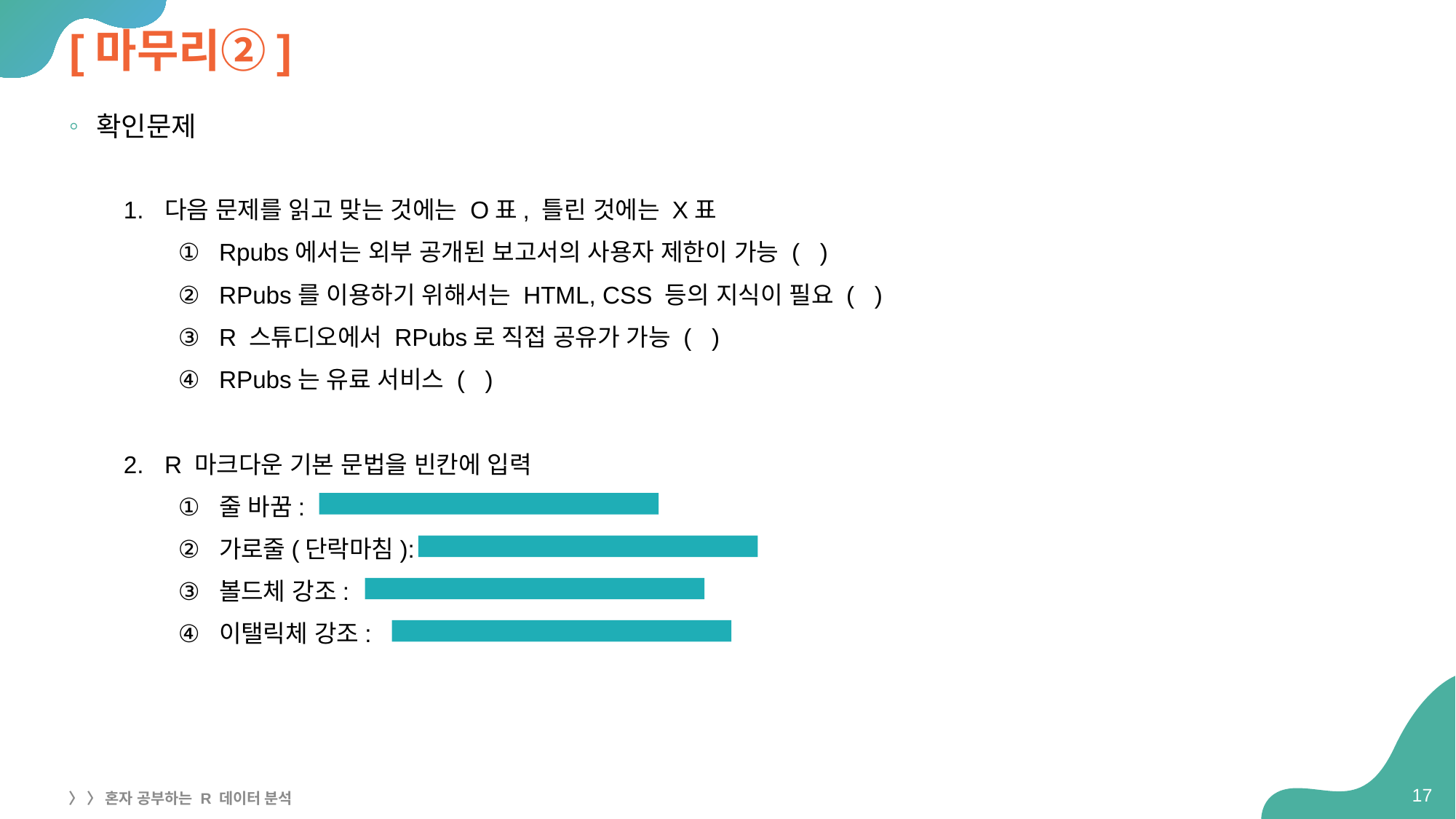

# [마무리②]
확인문제
다음 문제를 읽고 맞는 것에는 O표, 틀린 것에는 X표
Rpubs에서는 외부 공개된 보고서의 사용자 제한이 가능 (   )
RPubs를 이용하기 위해서는 HTML, CSS 등의 지식이 필요 (   )
R 스튜디오에서 RPubs로 직접 공유가 가능 (   )
RPubs는 유료 서비스 (   )

R 마크다운 기본 문법을 빈칸에 입력
줄 바꿈:
가로줄(단락마침):
볼드체 강조:
이탤릭체 강조:

17
〉 〉 혼자 공부하는 R 데이터 분석